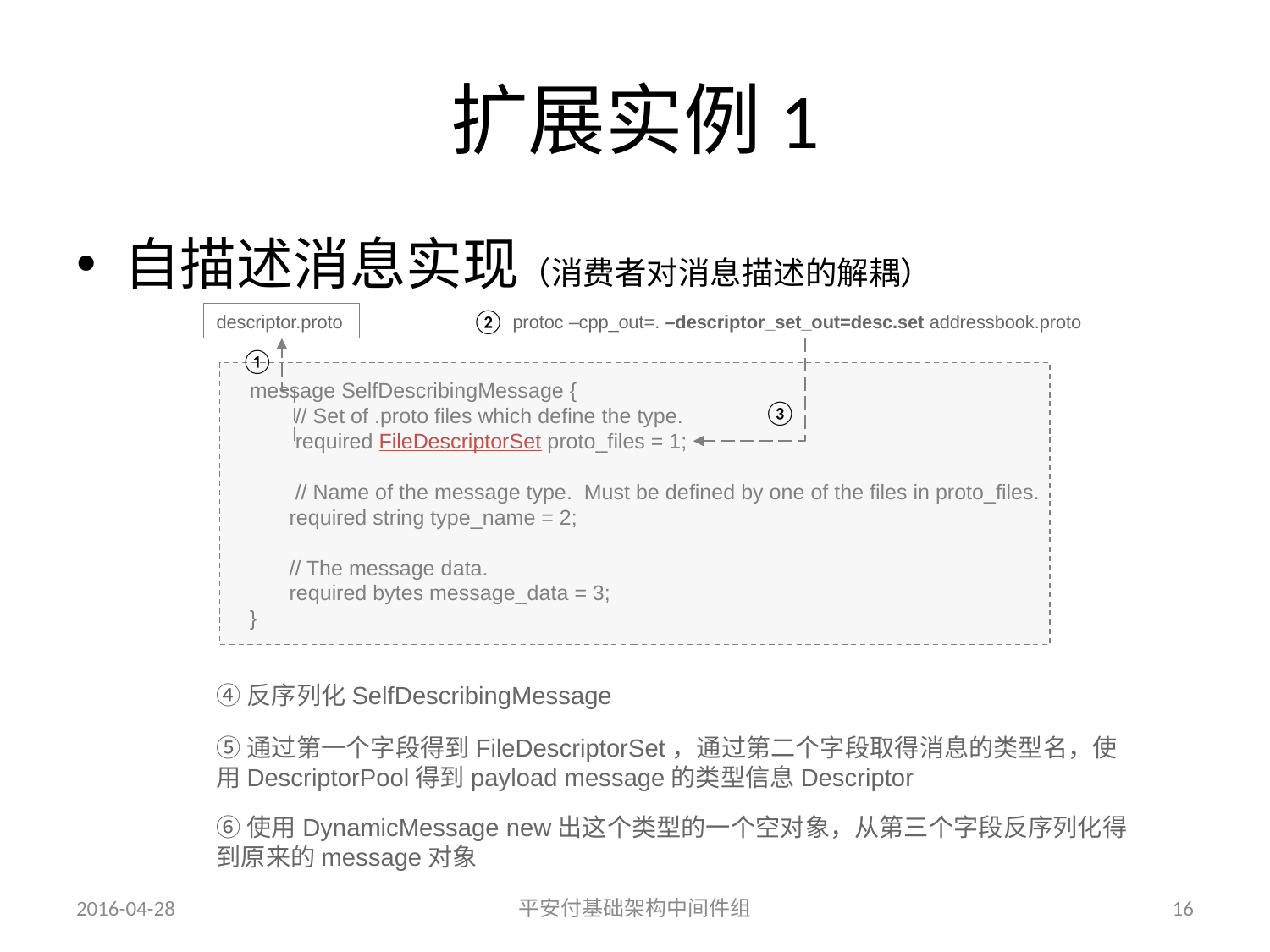

# 扩展实例1
自描述消息实现（消费者对消息描述的解耦）
②
descriptor.proto
protoc –cpp_out=. –descriptor_set_out=desc.set addressbook.proto
①
     message SelfDescribingMessage {
  // Set of .proto files which define the type.
  required FileDescriptorSet proto_files = 1;

  // Name of the message type.  Must be defined by one of the files in proto_files.
 required string type_name = 2;

 // The message data.
 required bytes message_data = 3;
     }
③
④反序列化SelfDescribingMessage
⑤通过第一个字段得到FileDescriptorSet，通过第二个字段取得消息的类型名，使用DescriptorPool得到payload message的类型信息Descriptor
⑥使用DynamicMessage new出这个类型的一个空对象，从第三个字段反序列化得到原来的message对象
2016-04-28
平安付基础架构中间件组
16